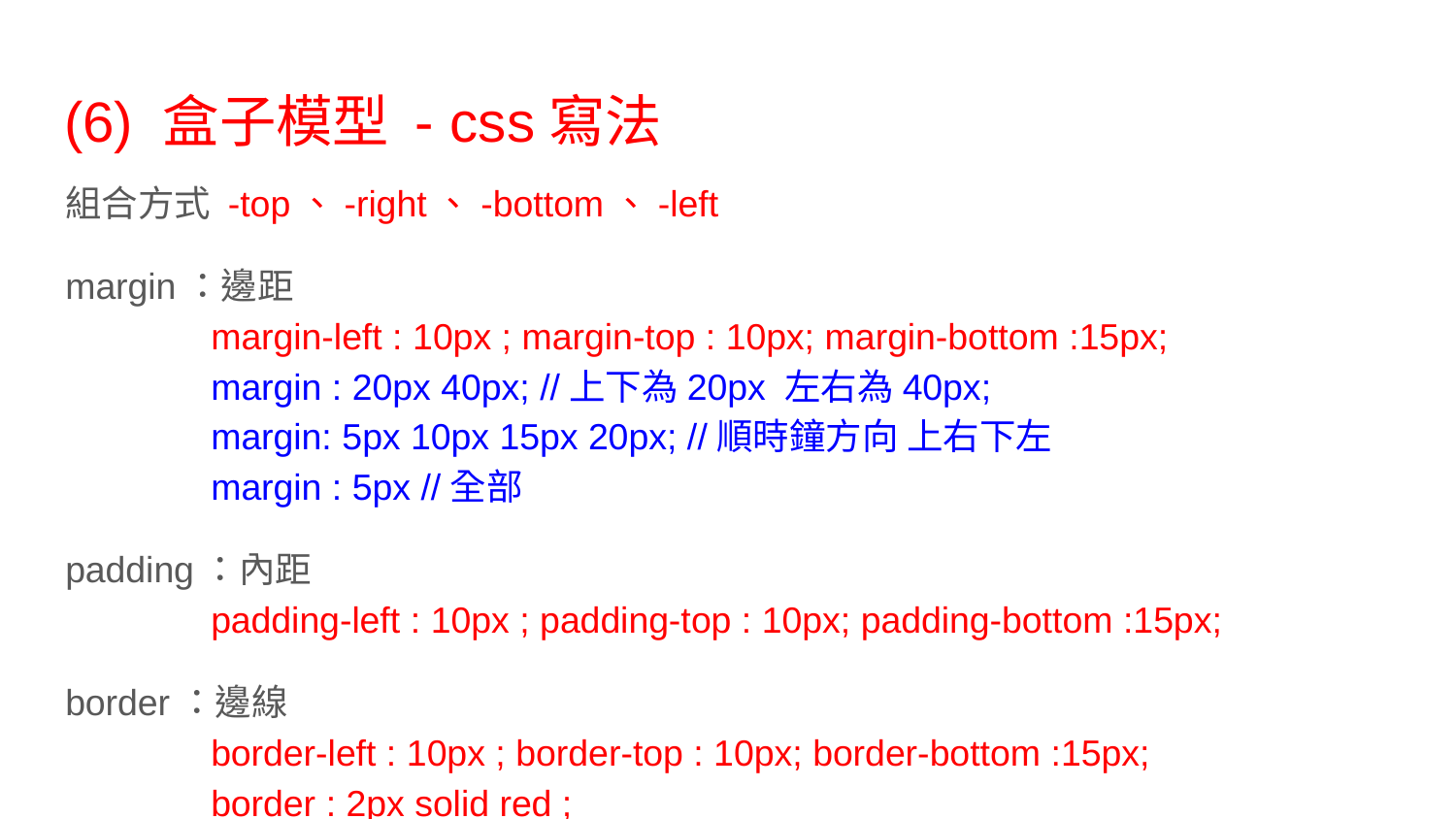

# (6) 盒子模型 - css寫法
組合方式 -top、-right、-bottom、-left
margin：邊距
	margin-left : 10px ; margin-top : 10px; margin-bottom :15px;
	margin : 20px 40px; //上下為20px 左右為40px;
	margin: 5px 10px 15px 20px; //順時鐘方向 上右下左
	margin : 5px //全部
padding：內距
	padding-left : 10px ; padding-top : 10px; padding-bottom :15px;
border：邊線
	border-left : 10px ; border-top : 10px; border-bottom :15px;
	border : 2px solid red ;